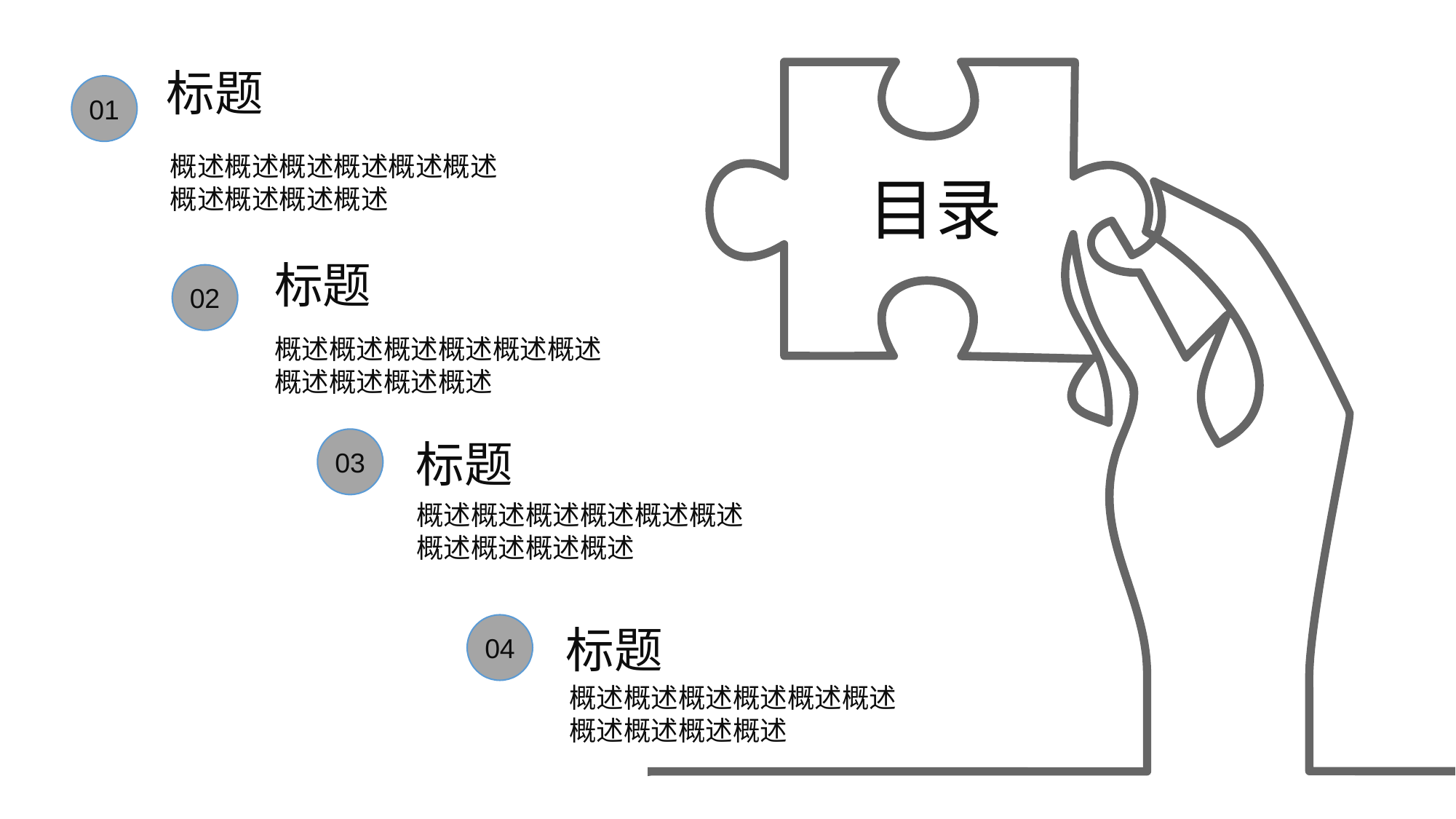

标题
01
标题
标题
标题
概述概述概述概述概述概述概述概述概述概述

02
概述概述概述概述概述概述概述概述概述概述

03
概述概述概述概述概述概述概述概述概述概述

04
概述概述概述概述概述概述概述概述概述概述

目录